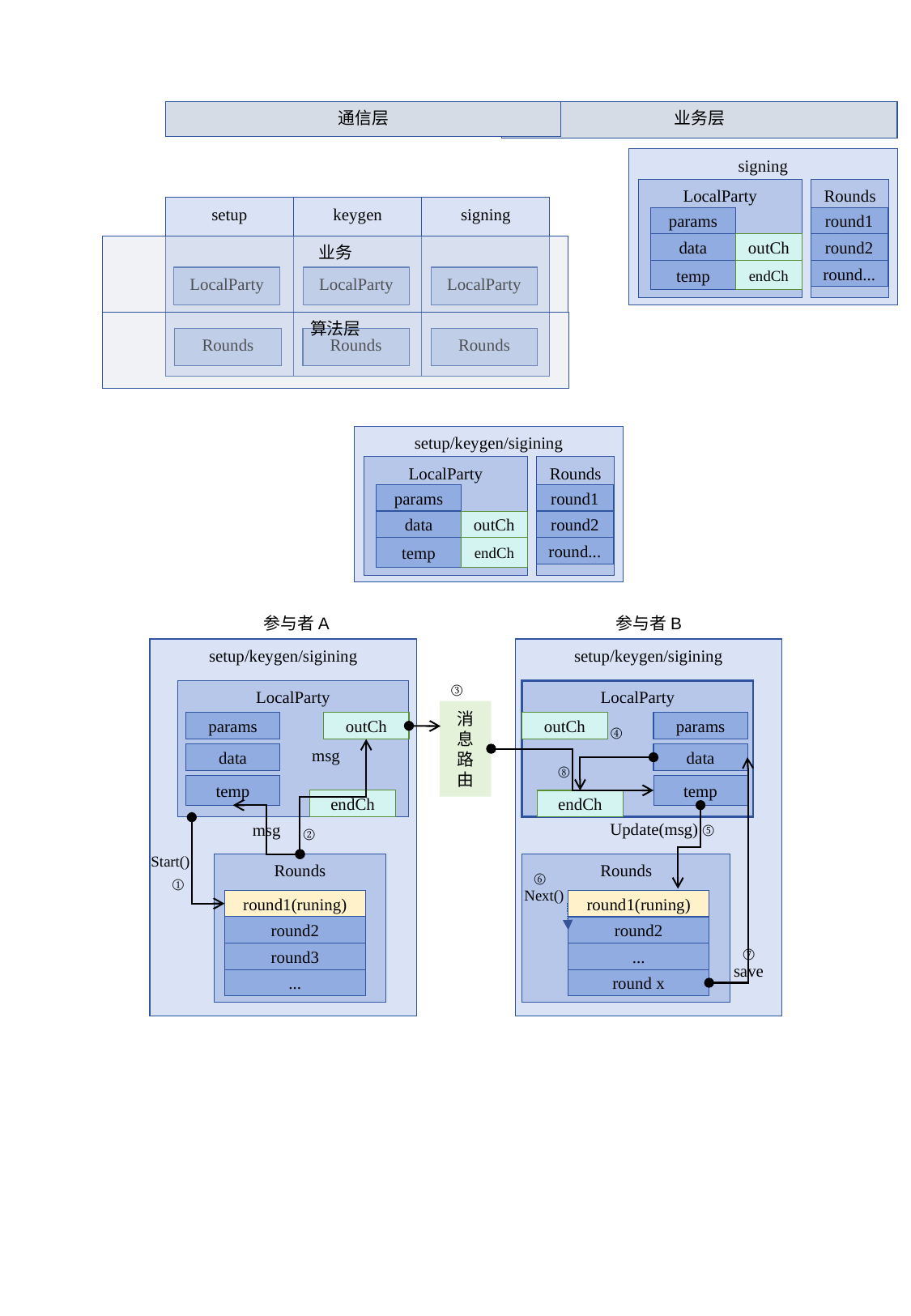

通信层
业务层
signing
LocalParty
Rounds
signing
setup
keygen
params
round1
data
outCh
round2
业务
temp
round...
endCh
LocalParty
LocalParty
LocalParty
算法层
Rounds
Rounds
Rounds
setup/keygen/sigining

LocalParty
Rounds
params
round1
data
outCh
round2
temp
round...
endCh
参与者A
参与者B
setup/keygen/sigining
setup/keygen/sigining
③
LocalParty
LocalParty
消息路由
params
outCh
outCh
params
④
msg
data
data
⑧
temp
temp
endCh
endCh
Update(msg)
⑤
msg
②
Start()
Rounds
round1(runing)
round2
round3
...
Rounds
⑥
①
Next()
round1(runing)
round2
⑦
...
save
round x